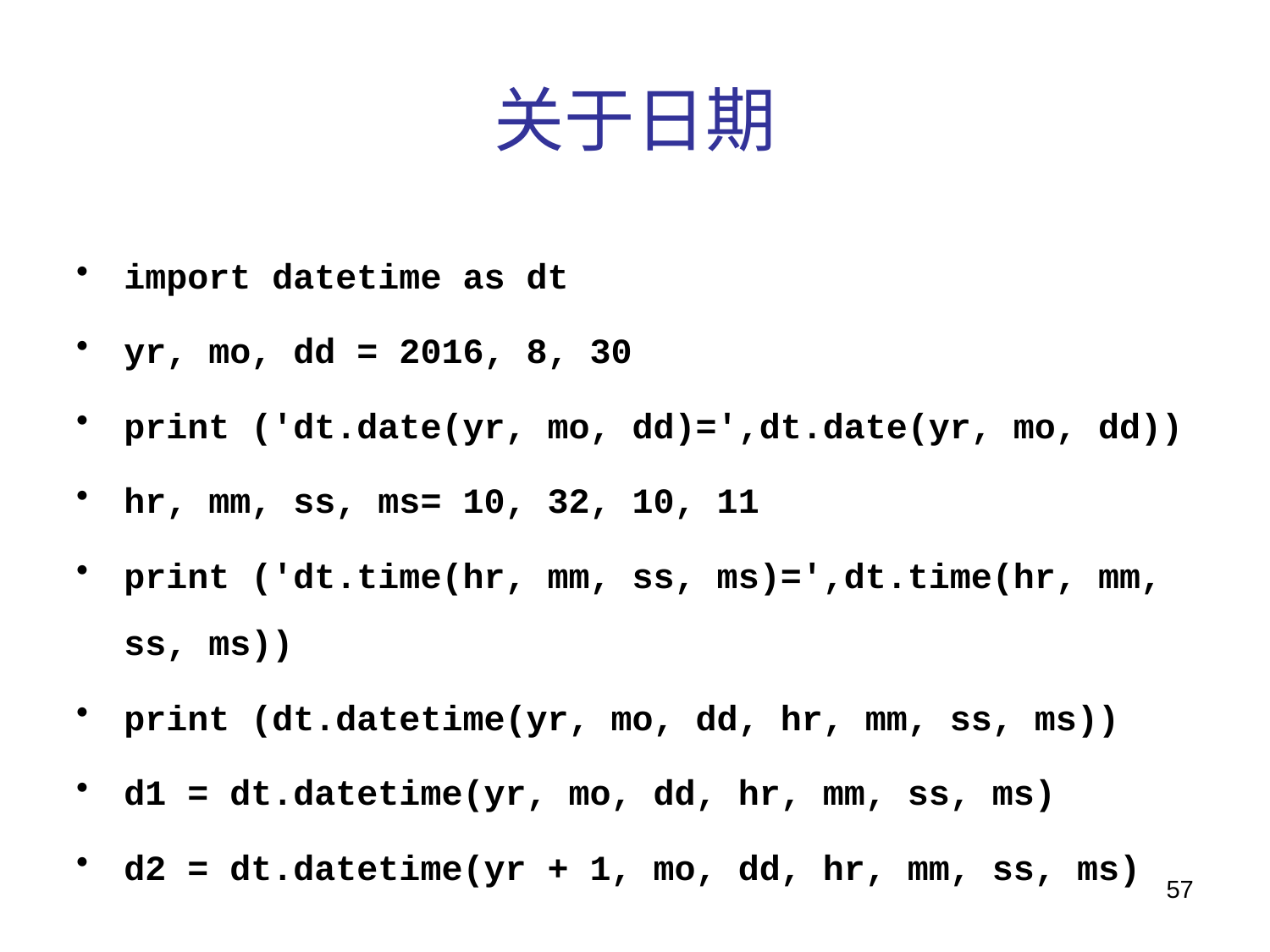

# 关于日期
import datetime as dt
yr, mo, dd = 2016, 8, 30
print ('dt.date(yr, mo, dd)=',dt.date(yr, mo, dd))
hr, mm, ss, ms= 10, 32, 10, 11
print ('dt.time(hr, mm, ss, ms)=',dt.time(hr, mm, ss, ms))
print (dt.datetime(yr, mo, dd, hr, mm, ss, ms))
d1 = dt.datetime(yr, mo, dd, hr, mm, ss, ms)
d2 = dt.datetime(yr + 1, mo, dd, hr, mm, ss, ms)
57